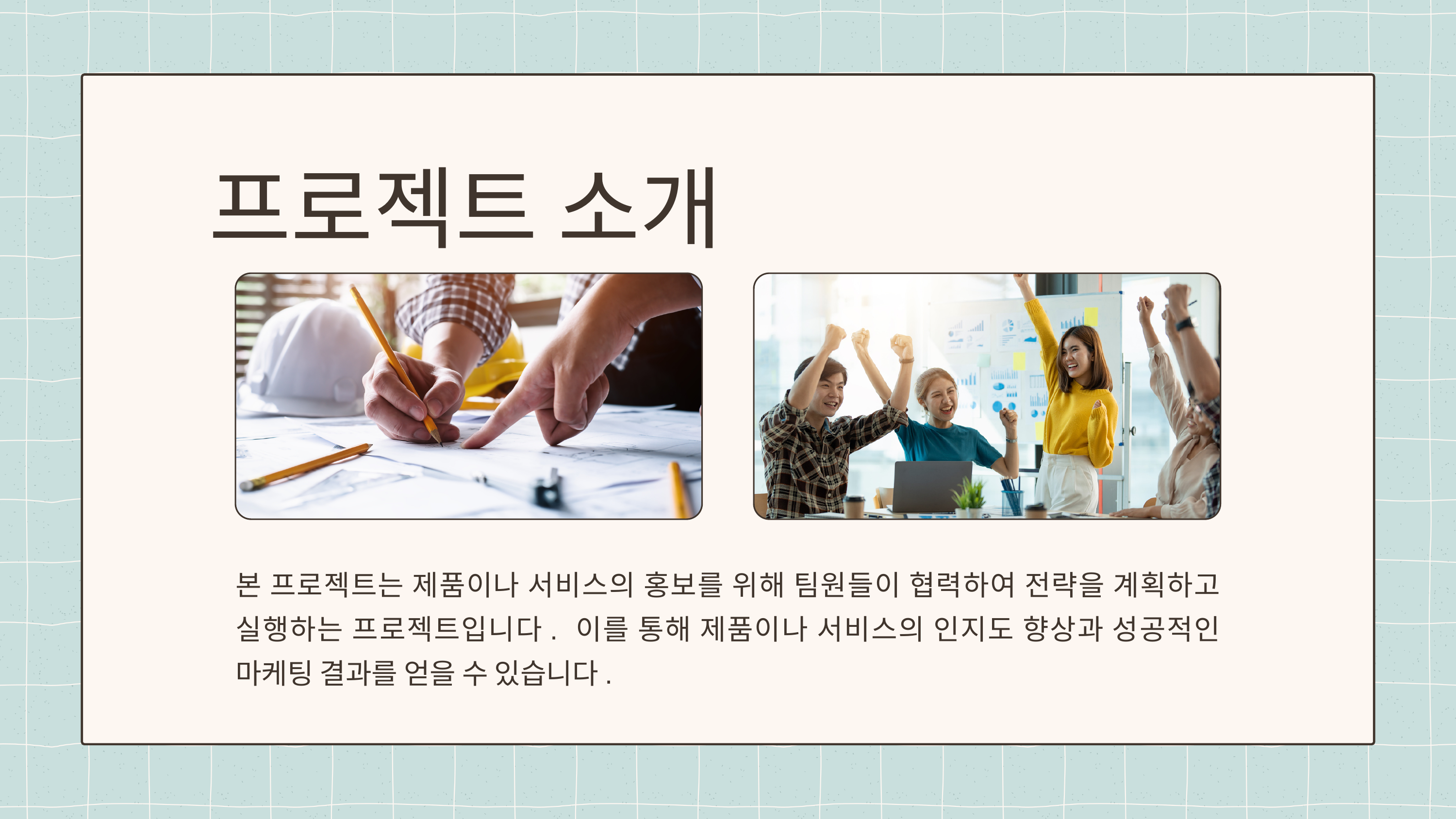

프로젝트 소개

본 프로젝트는 제품이나 서비스의 홍보를 위해 팀원들이 협력하여 전략을 계획하고 실행하는 프로젝트입니다. 이를 통해 제품이나 서비스의 인지도 향상과 성공적인 마케팅 결과를 얻을 수 있습니다.